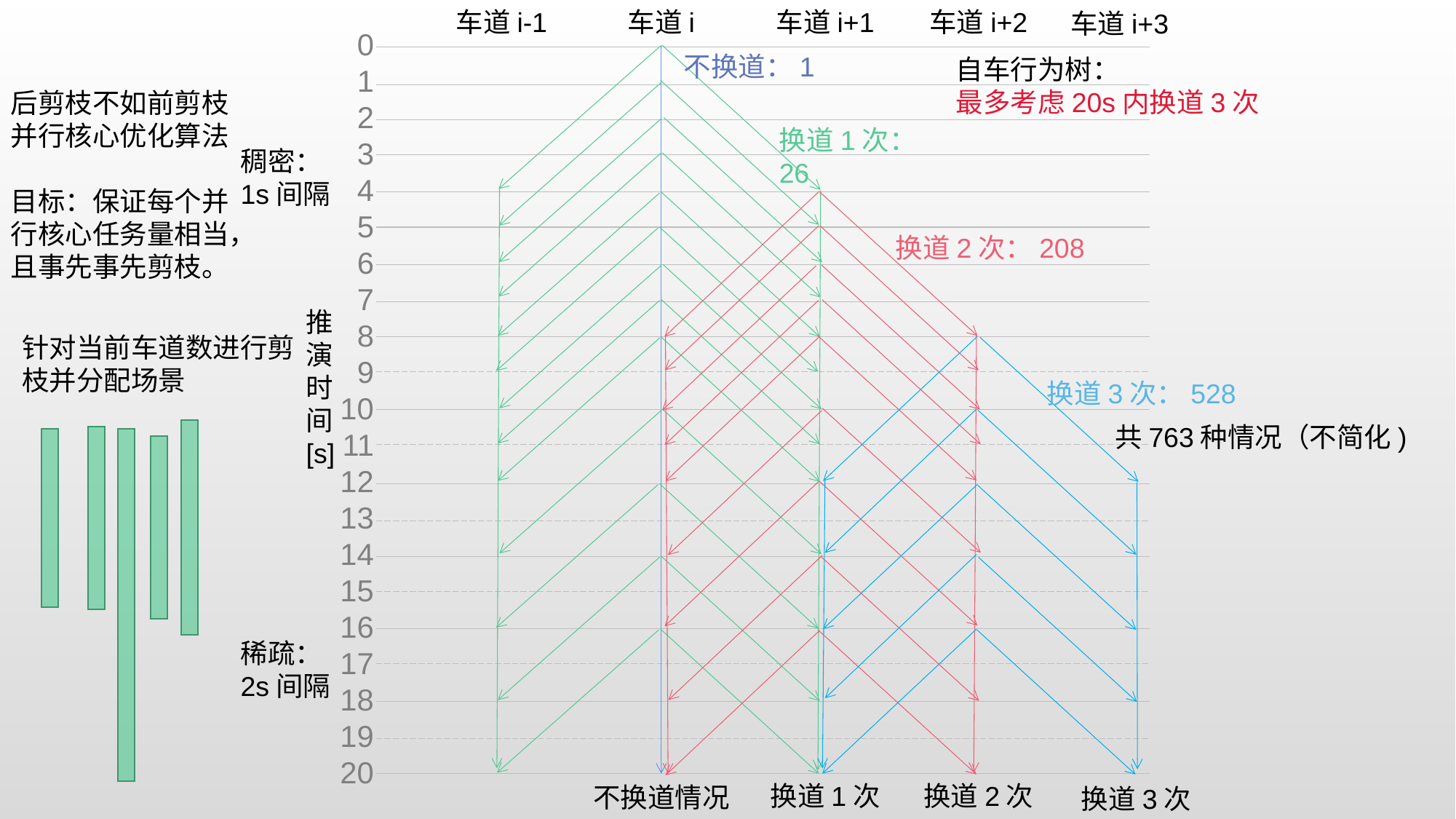

车道i-1
车道i
车道i+1
车道i+2
车道i+3
0
1
2
3
4
5
6
7
8
9
10
11
12
13
14
15
16
17
18
19
20
不换道：1

自车行为树：
最多考虑20s内换道3次
后剪枝不如前剪枝
并行核心优化算法

目标：保证每个并行核心任务量相当，且事先事先剪枝。
换道1次：26

稠密：
1s间隔
换道2次：208

推演时间
[s]
针对当前车道数进行剪枝并分配场景
换道3次：528
共763种情况（不简化)

稀疏：
2s间隔
换道1次
换道2次
不换道情况
换道3次